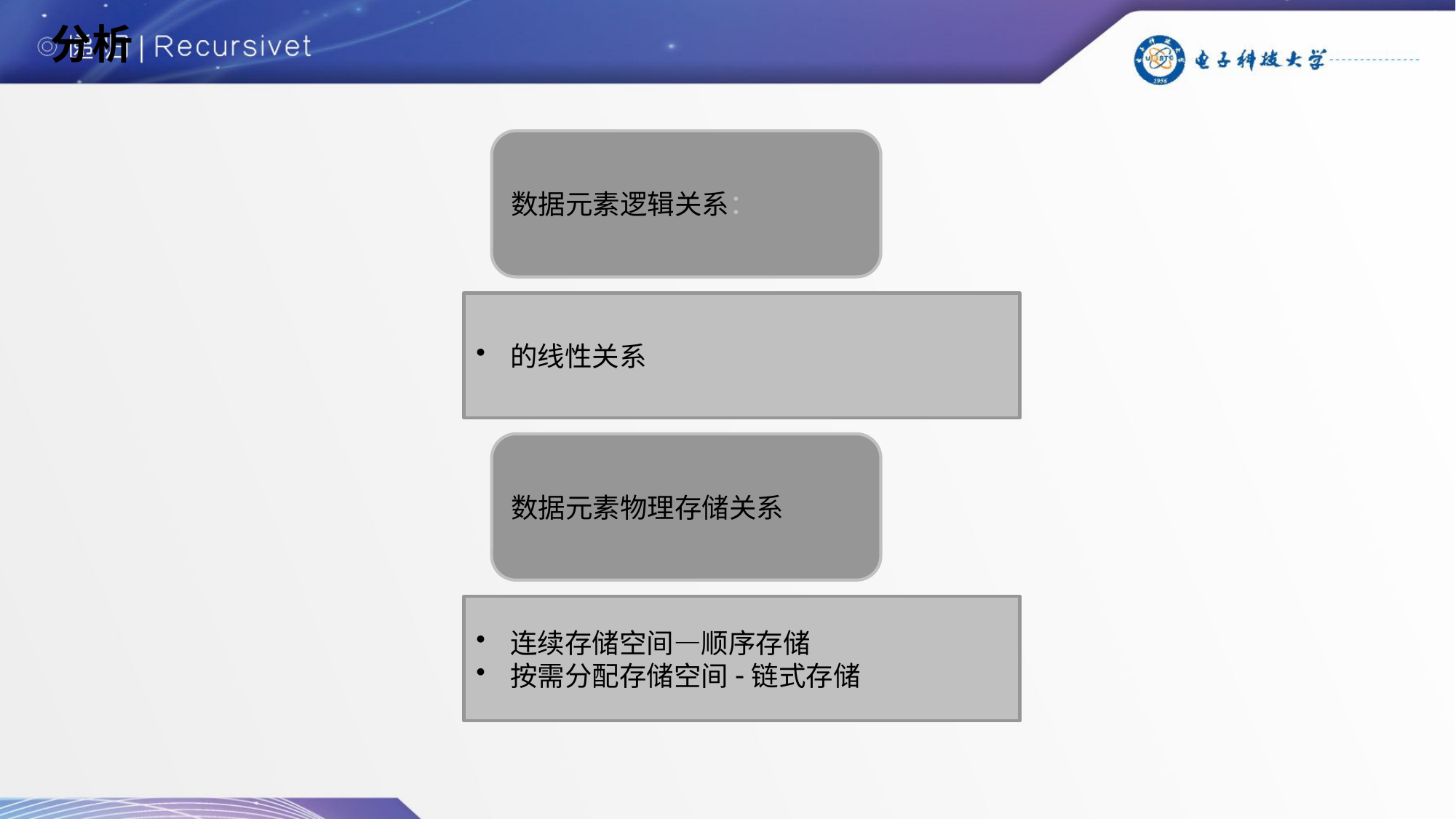

# 分析
数据元素逻辑关系：
数据元素物理存储关系
的线性关系
连续存储空间—顺序存储
按需分配存储空间-链式存储